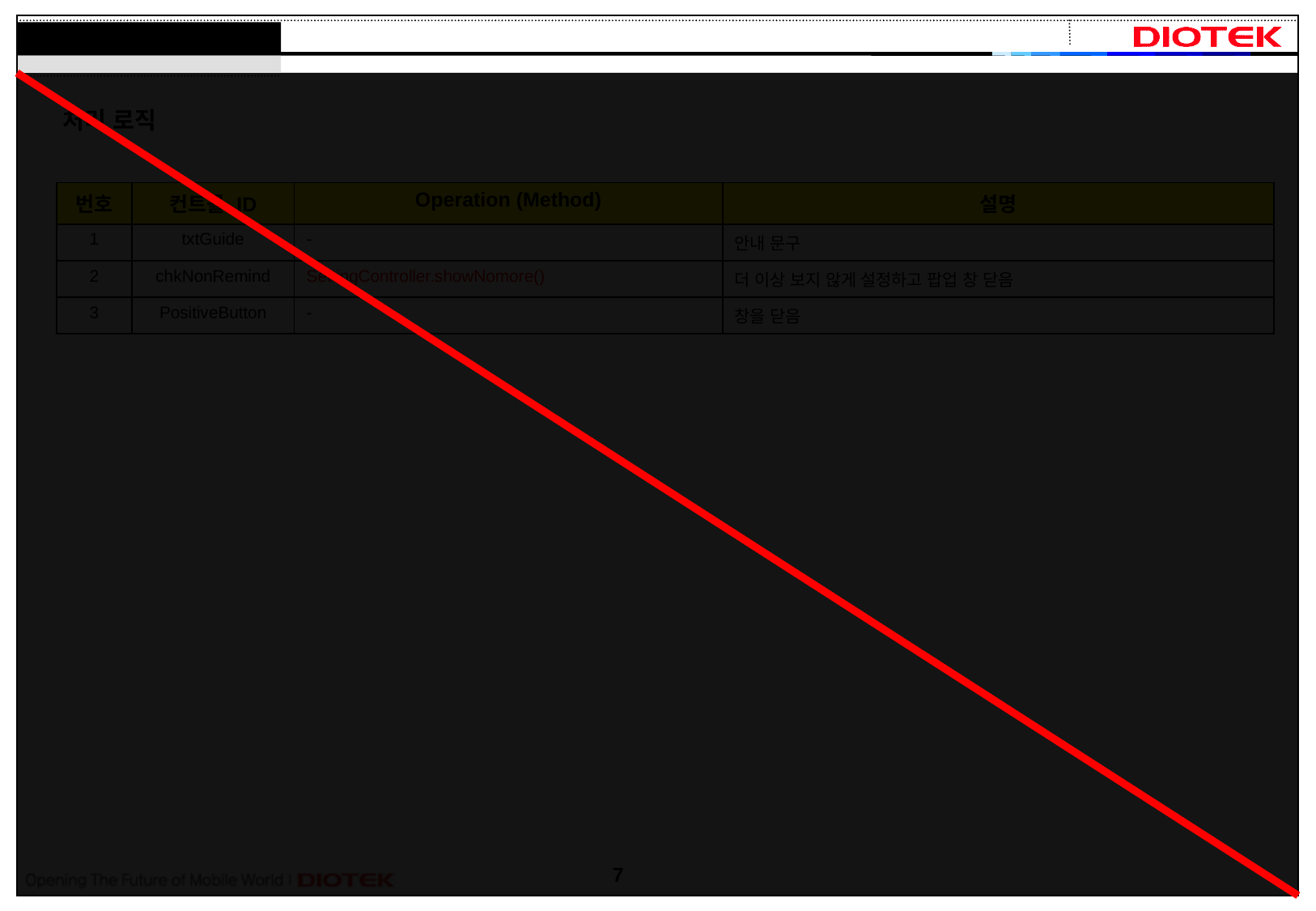

처리 로직
| 번호 | 컨트롤 ID | Operation (Method) | 설명 |
| --- | --- | --- | --- |
| 1 | txtGuide | - | 안내 문구 |
| 2 | chkNonRemind | SettingController.showNomore() | 더 이상 보지 않게 설정하고 팝업 창 닫음 |
| 3 | PositiveButton | - | 창을 닫음 |